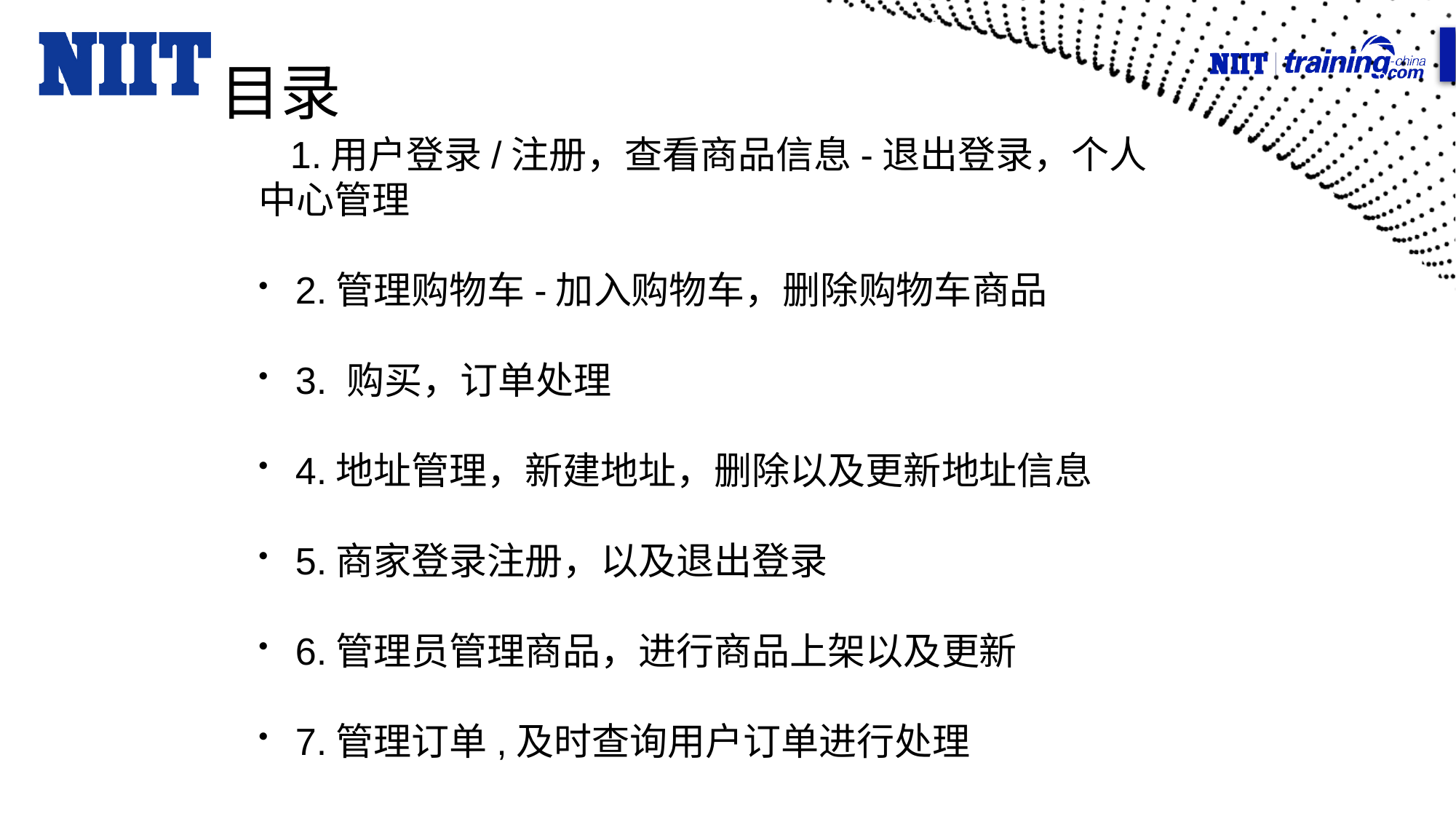

# 目录
   1.用户登录/注册，查看商品信息-退出登录，个人中心管理
2.管理购物车-加入购物车，删除购物车商品
3. 购买，订单处理
4.地址管理，新建地址，删除以及更新地址信息
5.商家登录注册，以及退出登录
6.管理员管理商品，进行商品上架以及更新
7.管理订单,及时查询用户订单进行处理